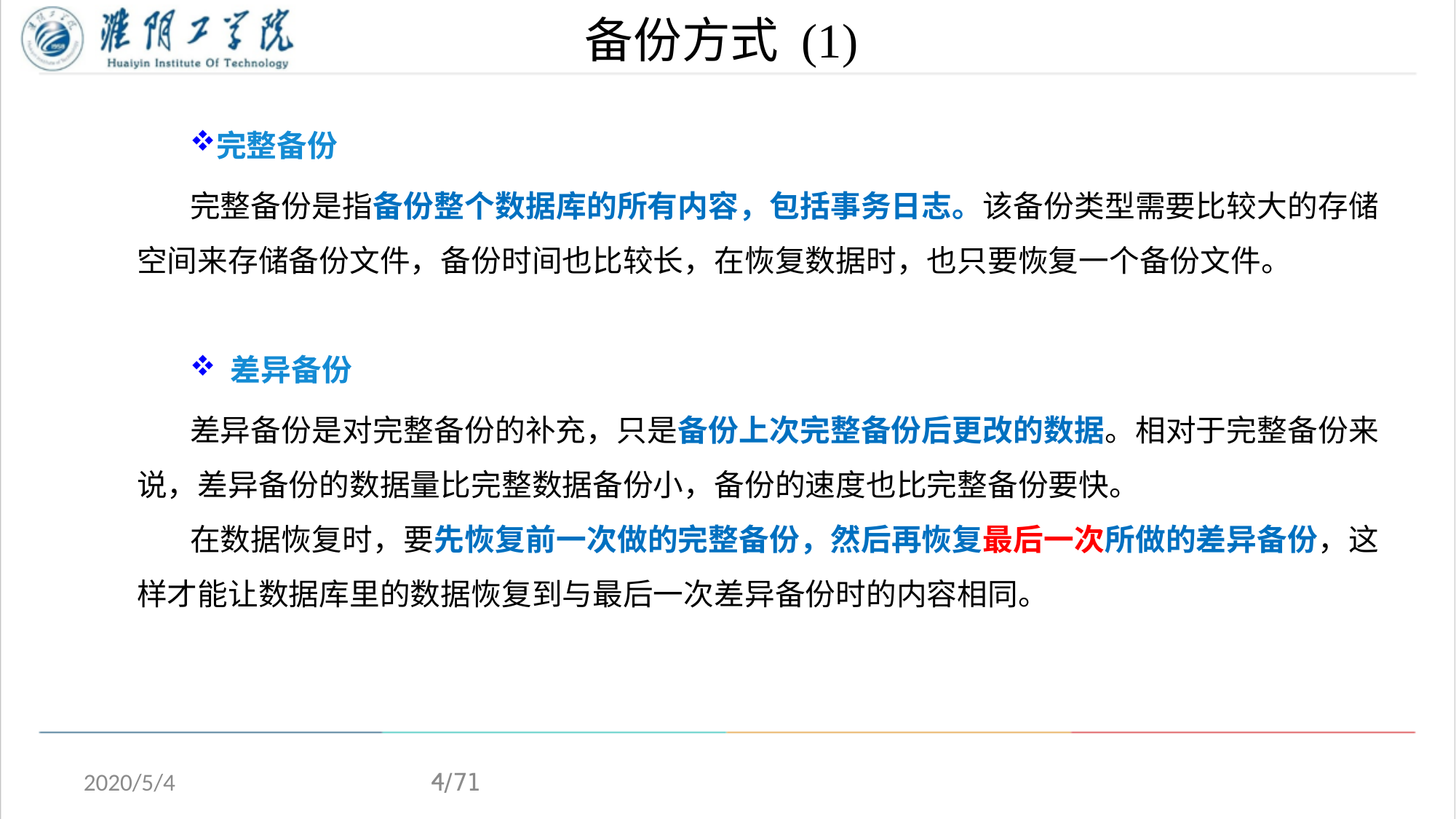

# 备份方式 (1)
完整备份
完整备份是指备份整个数据库的所有内容，包括事务日志。该备份类型需要比较大的存储空间来存储备份文件，备份时间也比较长，在恢复数据时，也只要恢复一个备份文件。

 差异备份
差异备份是对完整备份的补充，只是备份上次完整备份后更改的数据。相对于完整备份来说，差异备份的数据量比完整数据备份小，备份的速度也比完整备份要快。
在数据恢复时，要先恢复前一次做的完整备份，然后再恢复最后一次所做的差异备份，这样才能让数据库里的数据恢复到与最后一次差异备份时的内容相同。
4/71
2020/5/4